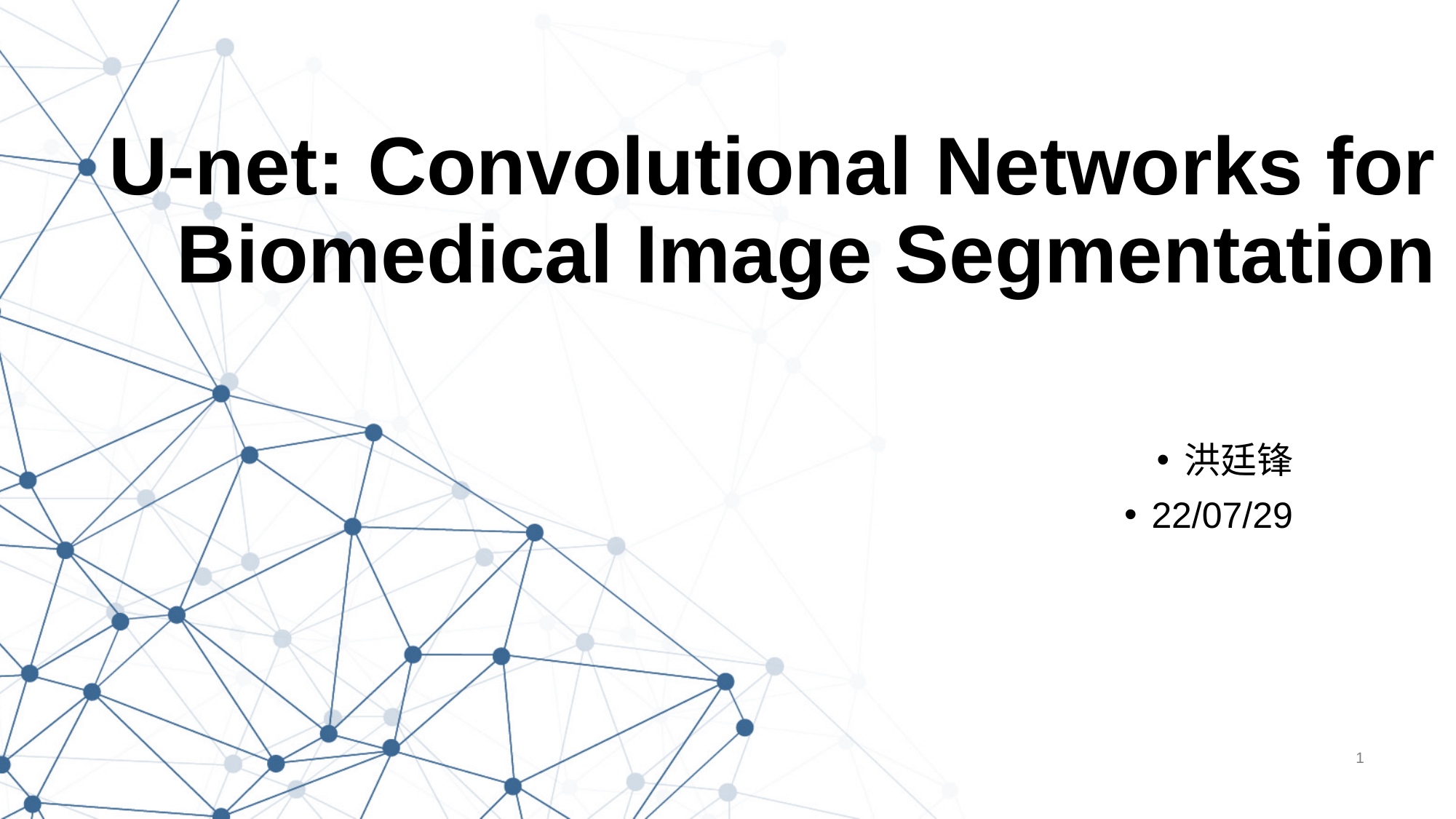

# U-net: Convolutional Networks for Biomedical Image Segmentation
洪廷锋
22/07/29

1